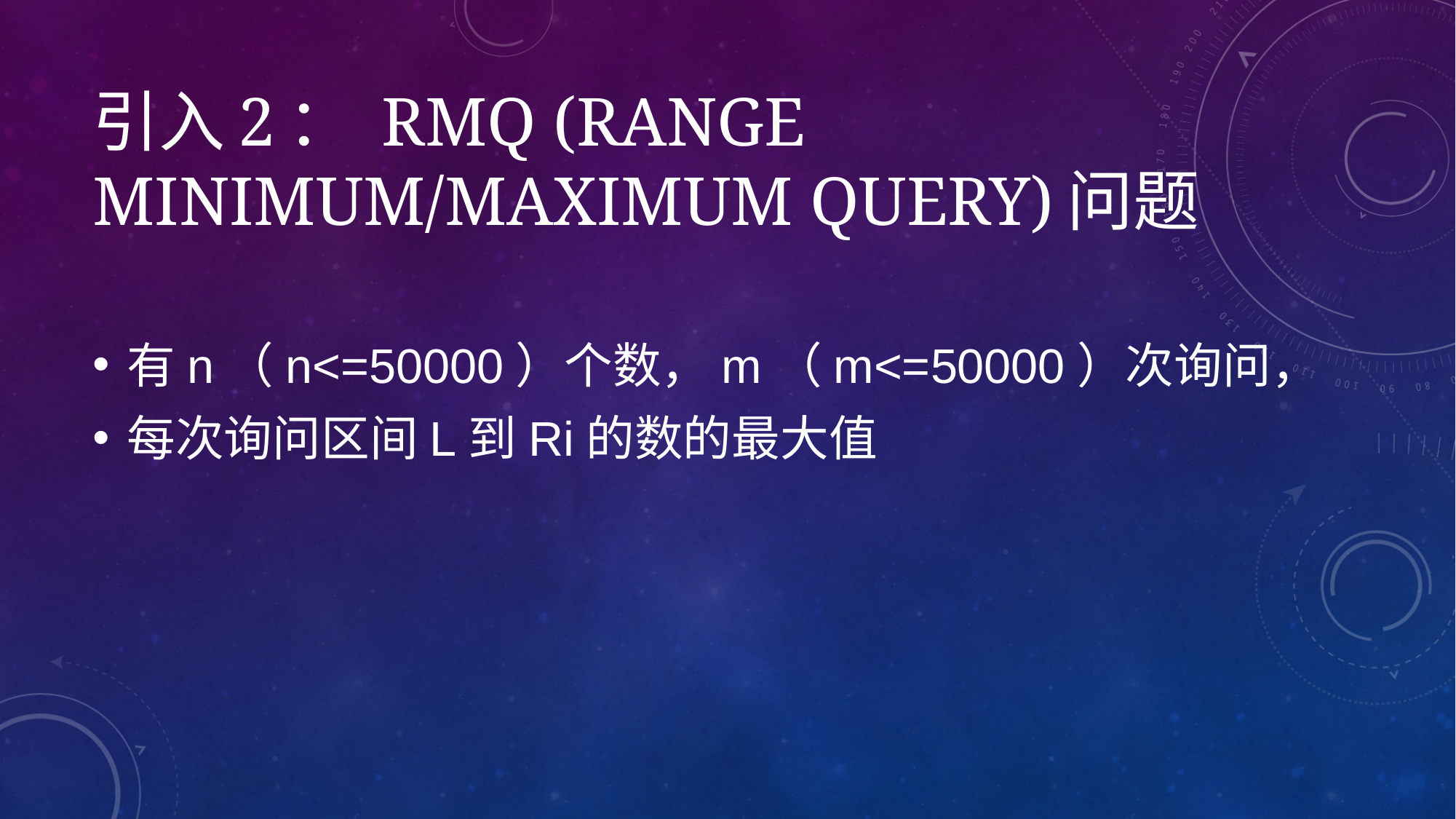

# 引入2： RMQ (Range Minimum/Maximum Query)问题
有n（n<=50000）个数，m（m<=50000）次询问，
每次询问区间L到Ri的数的最大值